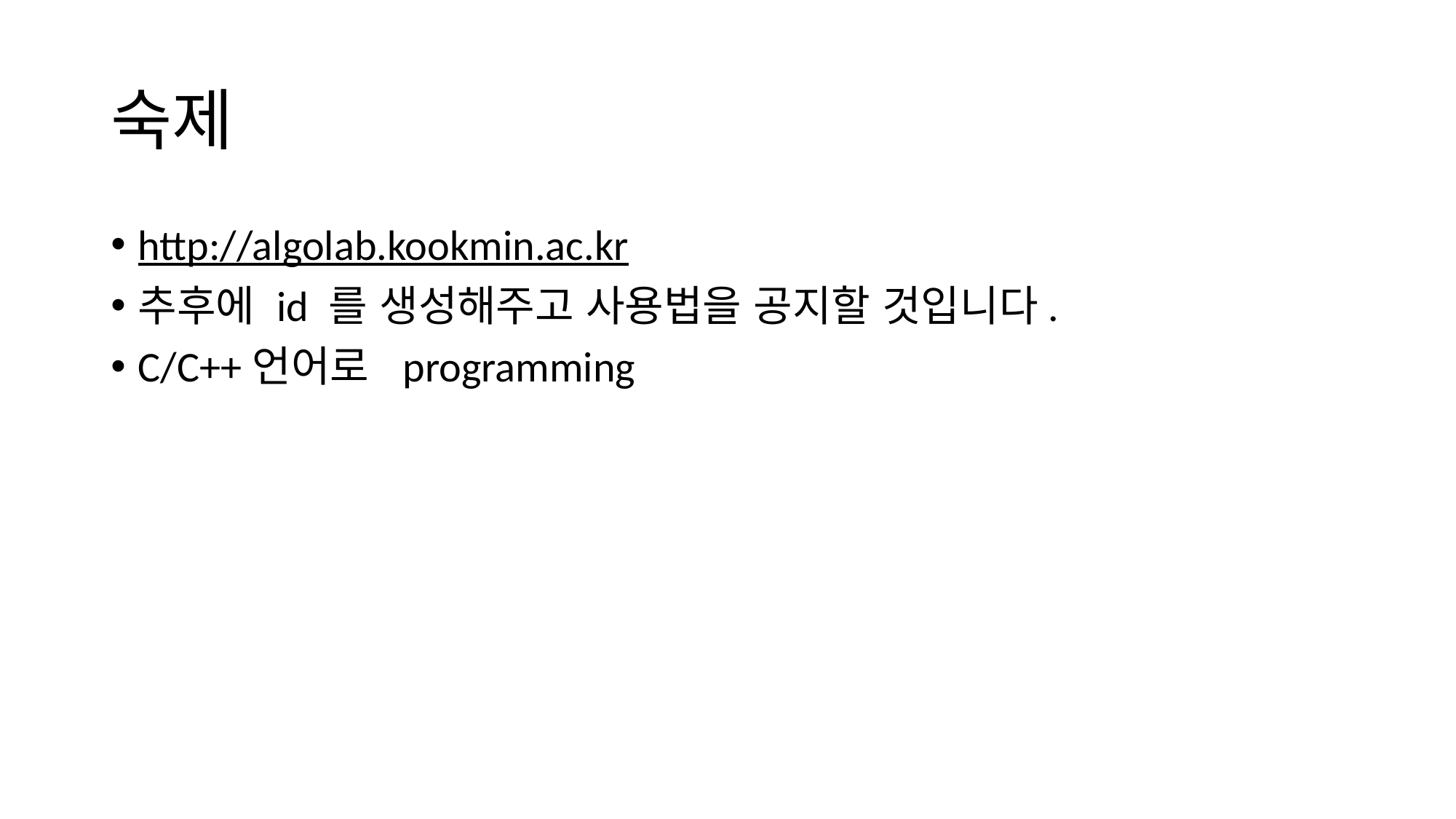

# 숙제
http://algolab.kookmin.ac.kr
추후에 id 를 생성해주고 사용법을 공지할 것입니다.
C/C++언어로  programming